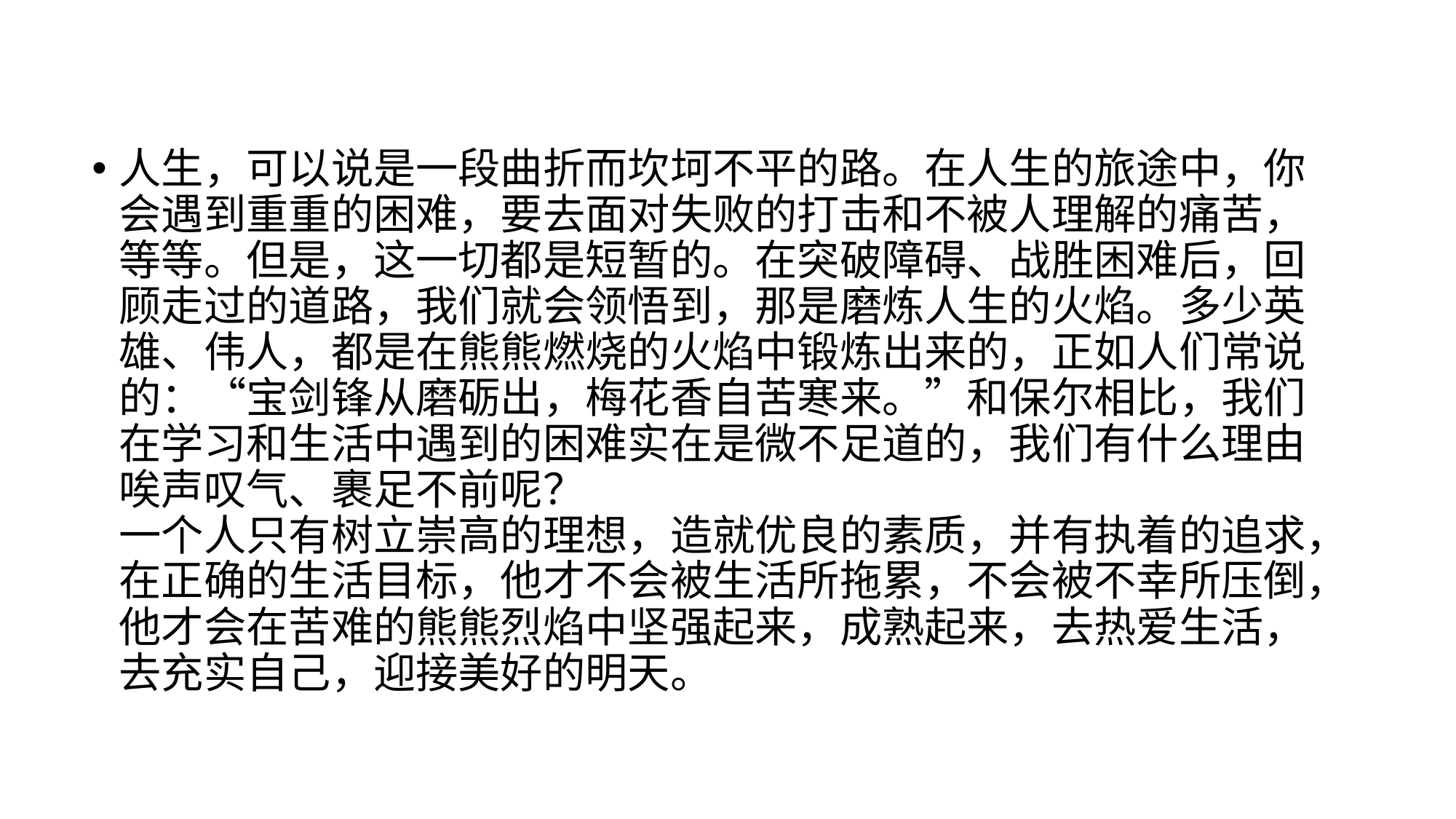

#
人生，可以说是一段曲折而坎坷不平的路。在人生的旅途中，你会遇到重重的困难，要去面对失败的打击和不被人理解的痛苦，等等。但是，这一切都是短暂的。在突破障碍、战胜困难后，回顾走过的道路，我们就会领悟到，那是磨炼人生的火焰。多少英雄、伟人，都是在熊熊燃烧的火焰中锻炼出来的，正如人们常说的：“宝剑锋从磨砺出，梅花香自苦寒来。”和保尔相比，我们在学习和生活中遇到的困难实在是微不足道的，我们有什么理由唉声叹气、裹足不前呢？
一个人只有树立崇高的理想，造就优良的素质，并有执着的追求，在正确的生活目标，他才不会被生活所拖累，不会被不幸所压倒，他才会在苦难的熊熊烈焰中坚强起来，成熟起来，去热爱生活，去充实自己，迎接美好的明天。